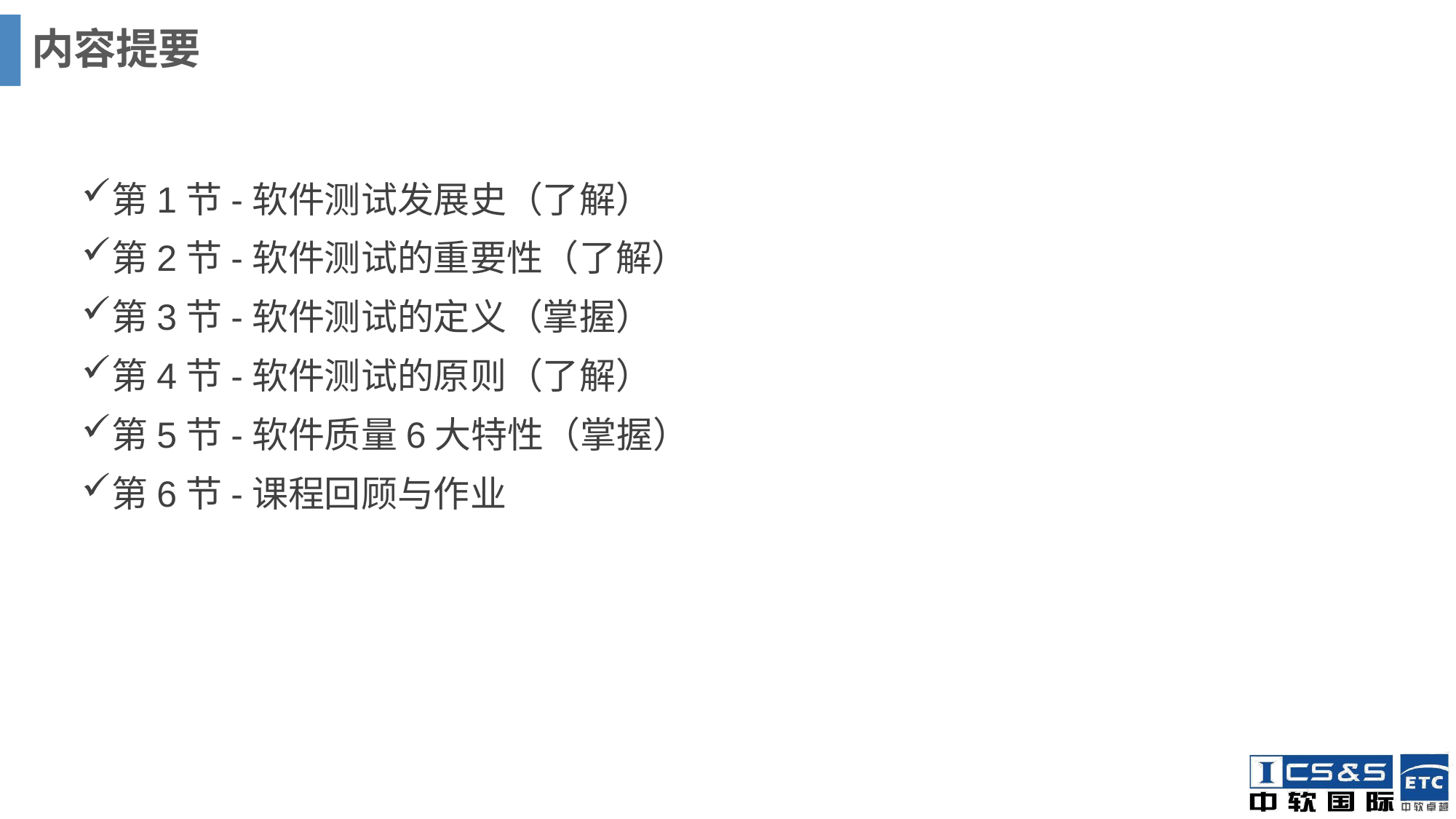

# 内容提要
第1节-软件测试发展史（了解）
第2节-软件测试的重要性（了解）
第3节-软件测试的定义（掌握）
第4节-软件测试的原则（了解）
第5节-软件质量6大特性（掌握）
第6节-课程回顾与作业